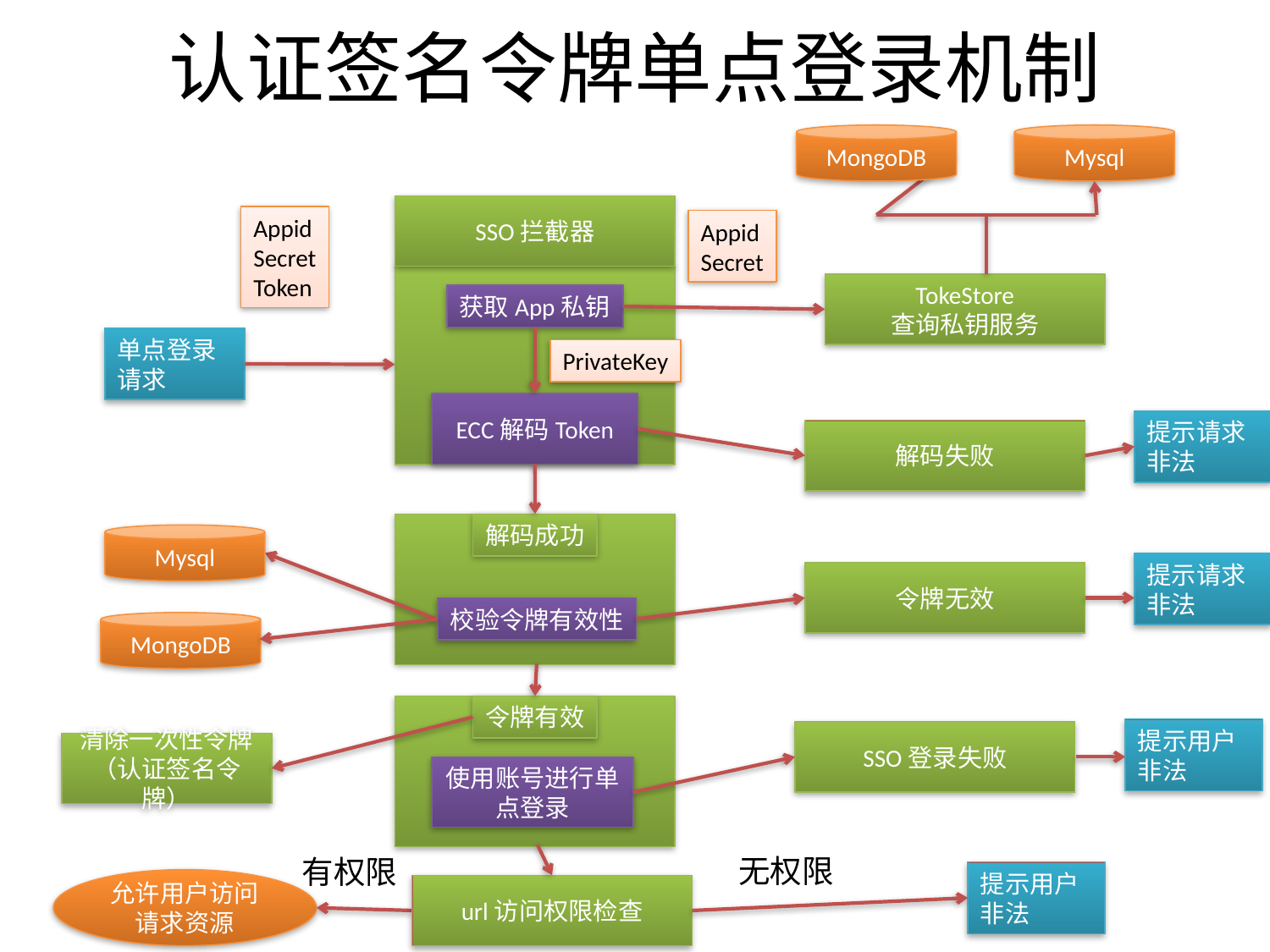

# 认证签名令牌单点登录机制
MongoDB
Mysql
SSO拦截器
Appid
Secret
Token
Appid
Secret

TokeStore
查询私钥服务
获取App私钥
单点登录请求
PrivateKey
ECC解码Token
提示请求非法
解码失败

解码成功
Mysql
提示请求非法
令牌无效
校验令牌有效性
MongoDB

令牌有效
提示用户非法
SSO登录失败
清除一次性令牌
（认证签名令牌）
使用账号进行单点登录
无权限
有权限
提示用户非法
允许用户访问请求资源
url访问权限检查